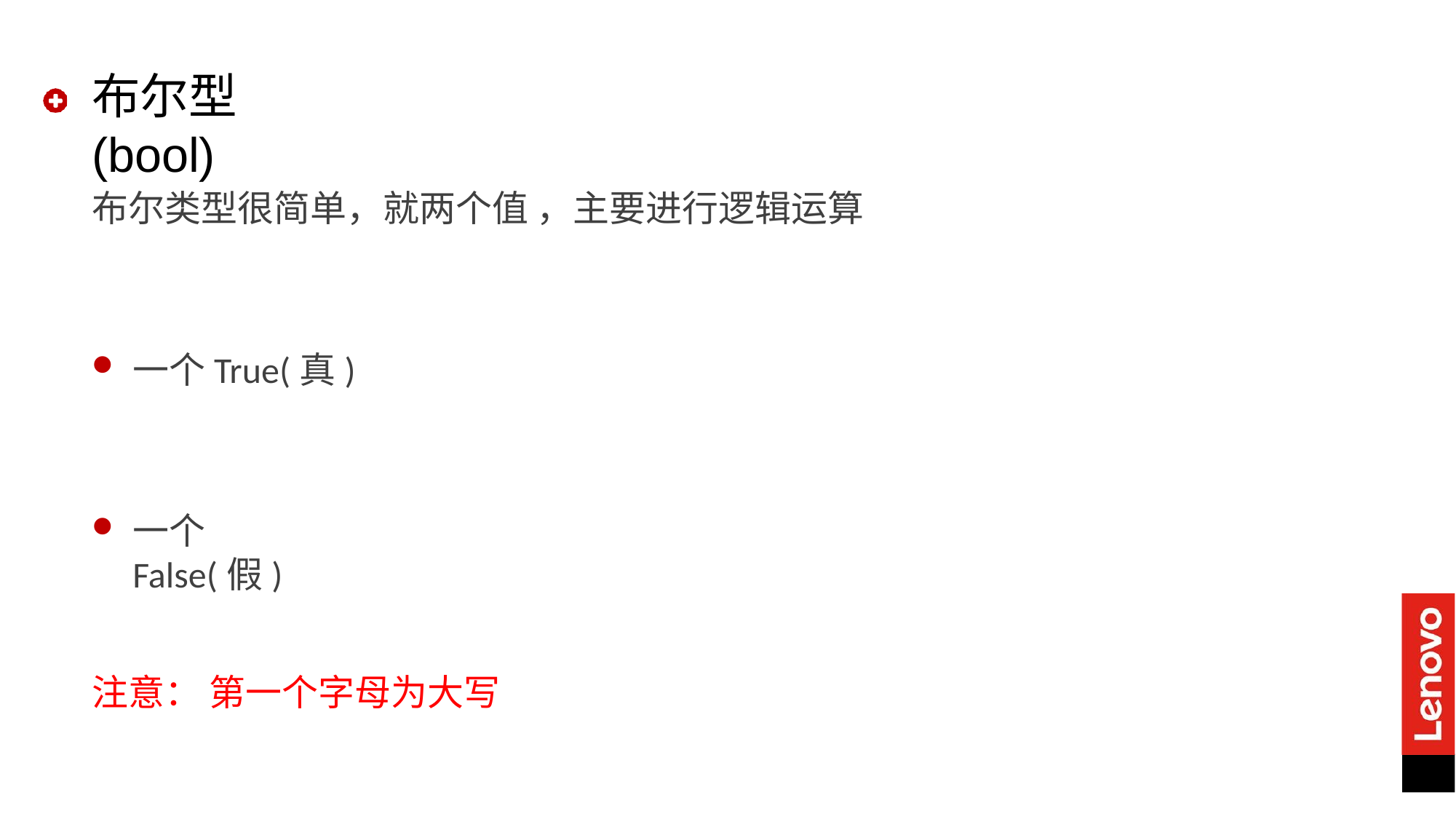

# 布尔型(bool)
布尔类型很简单，就两个值 ，主要进行逻辑运算
一个True(真)
一个False(假)
注意： 第一个字母为大写
26